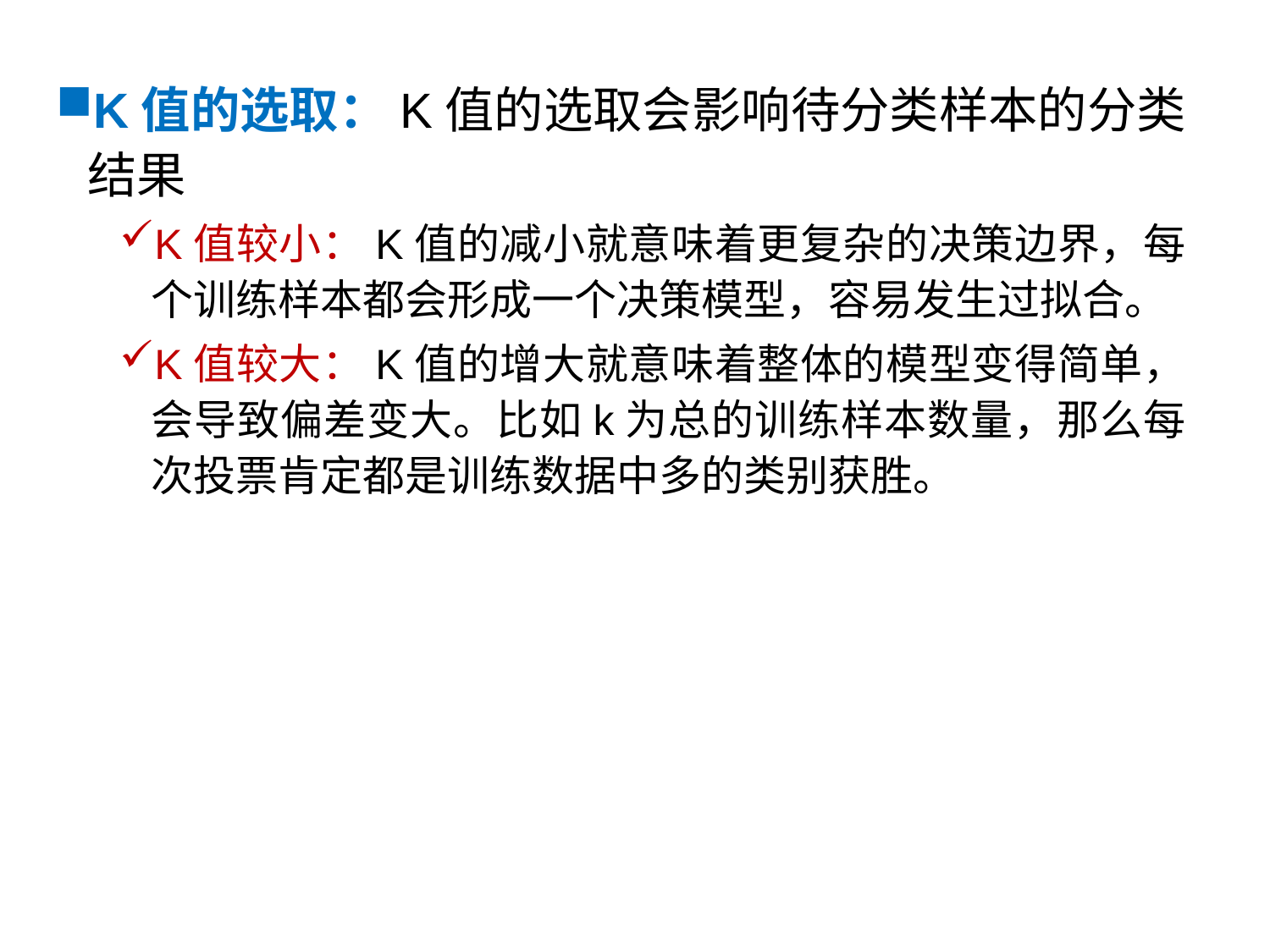

K值的选取：K值的选取会影响待分类样本的分类结果
K值较小：K值的减小就意味着更复杂的决策边界，每个训练样本都会形成一个决策模型，容易发生过拟合。
K值较大：K值的增大就意味着整体的模型变得简单，会导致偏差变大。比如k为总的训练样本数量，那么每次投票肯定都是训练数据中多的类别获胜。
5